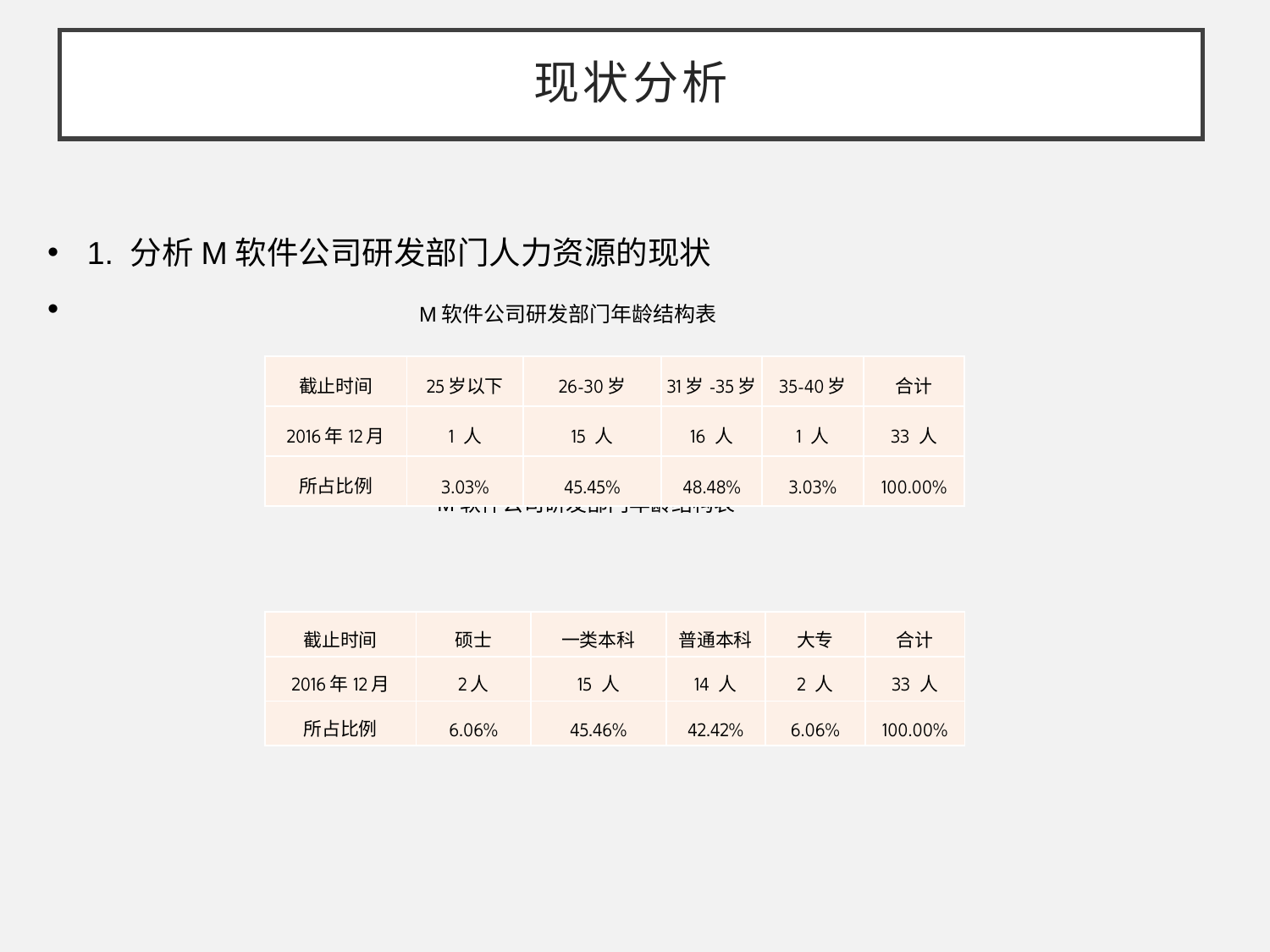

# 现状分析

1. 分析M软件公司研发部门人力资源的现状
                                        M软件公司研发部门年龄结构表

                    		 M软件公司研发部门年龄结构表

| 截止时间 | 25岁以下 | 26-30岁 | 31岁-35岁 | 35-40岁 | 合计 |
| --- | --- | --- | --- | --- | --- |
| 2016年12月 | 1 人 | 15 人 | 16 人 | 1 人 | 33 人 |
| 所占比例 | 3.03% | 45.45% | 48.48% | 3.03% | 100.00% |

| 截止时间 | 硕士 | 一类本科 | 普通本科 | 大专 | 合计 |
| --- | --- | --- | --- | --- | --- |
| 2016年12月 | 2人 | 15 人 | 14 人 | 2 人 | 33 人 |
| 所占比例 | 6.06% | 45.46% | 42.42% | 6.06% | 100.00% |